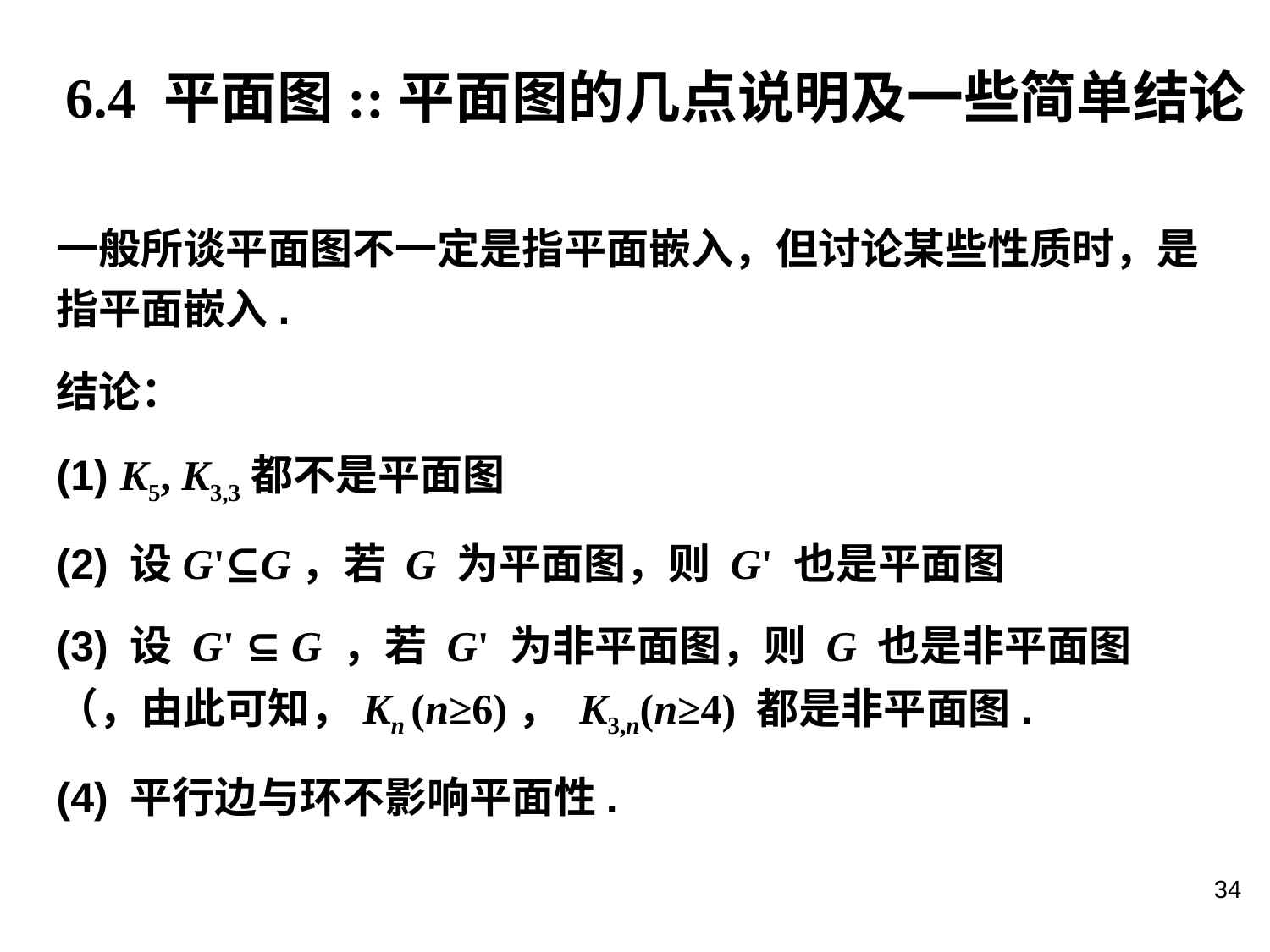

6.4 平面图::平面图的几点说明及一些简单结论
一般所谈平面图不一定是指平面嵌入，但讨论某些性质时，是指平面嵌入.
结论：
(1) K5, K3,3都不是平面图
(2) 设G'⊆G，若 G 为平面图，则 G' 也是平面图
(3) 设 G' ⊆ G ，若 G' 为非平面图，则 G 也是非平面图（，由此可知，Kn (n≥6)， K3,n(n≥4) 都是非平面图.
(4) 平行边与环不影响平面性.
34